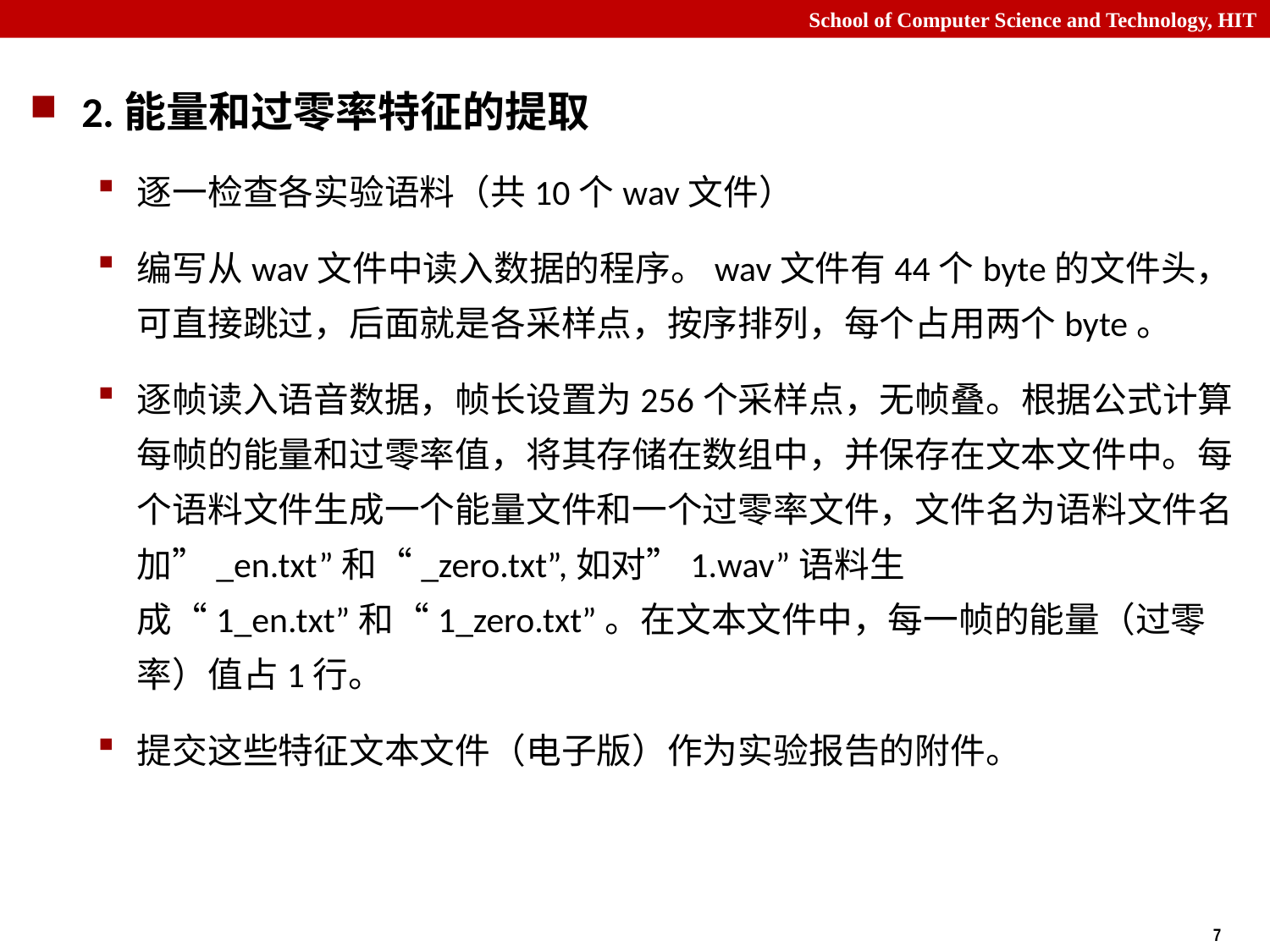

2.能量和过零率特征的提取
逐一检查各实验语料（共10个wav文件）
编写从wav文件中读入数据的程序。wav文件有44个byte的文件头，可直接跳过，后面就是各采样点，按序排列，每个占用两个byte。
逐帧读入语音数据，帧长设置为256个采样点，无帧叠。根据公式计算每帧的能量和过零率值，将其存储在数组中，并保存在文本文件中。每个语料文件生成一个能量文件和一个过零率文件，文件名为语料文件名加”_en.txt”和“_zero.txt”,如对”1.wav”语料生成“1_en.txt”和“1_zero.txt”。在文本文件中，每一帧的能量（过零率）值占1行。
提交这些特征文本文件（电子版）作为实验报告的附件。